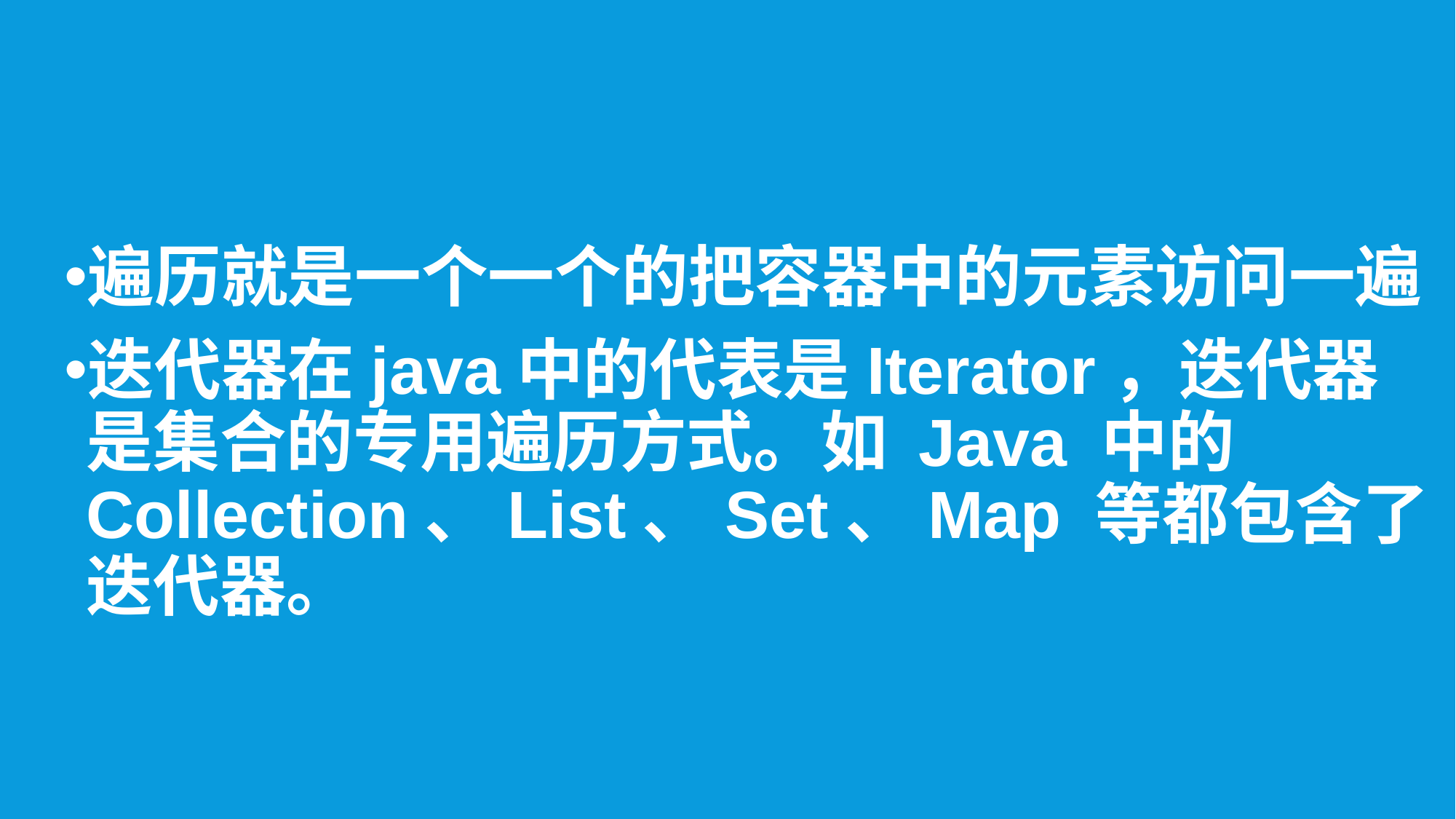

遍历就是一个一个的把容器中的元素访问一遍
迭代器在java中的代表是Iterator，迭代器是集合的专用遍历方式。如 Java 中的 Collection、List、Set、Map 等都包含了迭代器。